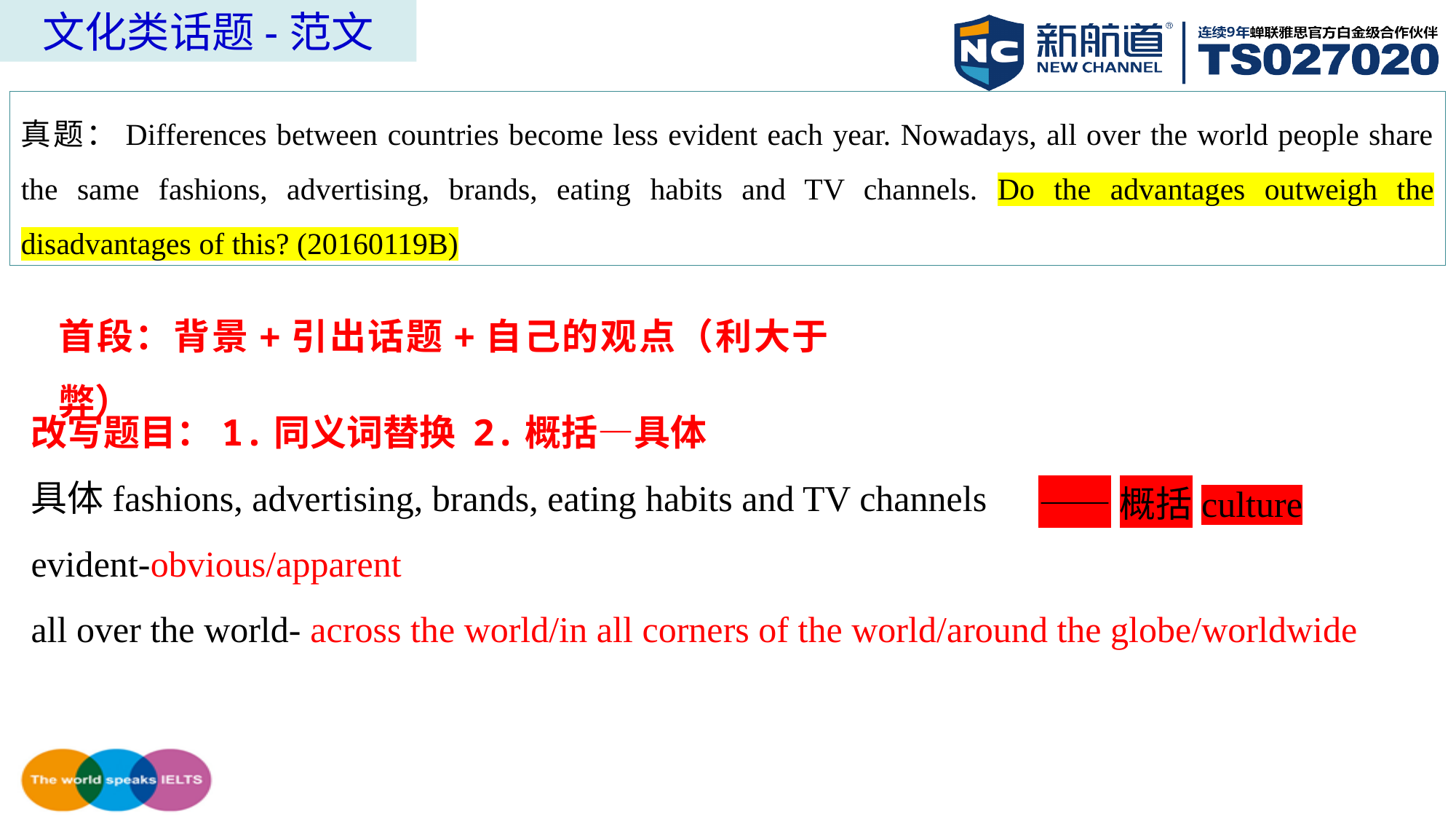

文化类话题-范文
真题：Differences between countries become less evident each year. Nowadays, all over the world people share the same fashions, advertising, brands, eating habits and TV channels. Do the advantages outweigh the disadvantages of this? (20160119B)
首段：背景+引出话题+自己的观点（利大于弊）
改写题目：1.同义词替换 2.概括—具体
具体fashions, advertising, brands, eating habits and TV channels
evident-obvious/apparent
all over the world- across the world/in all corners of the world/around the globe/worldwide
——概括culture